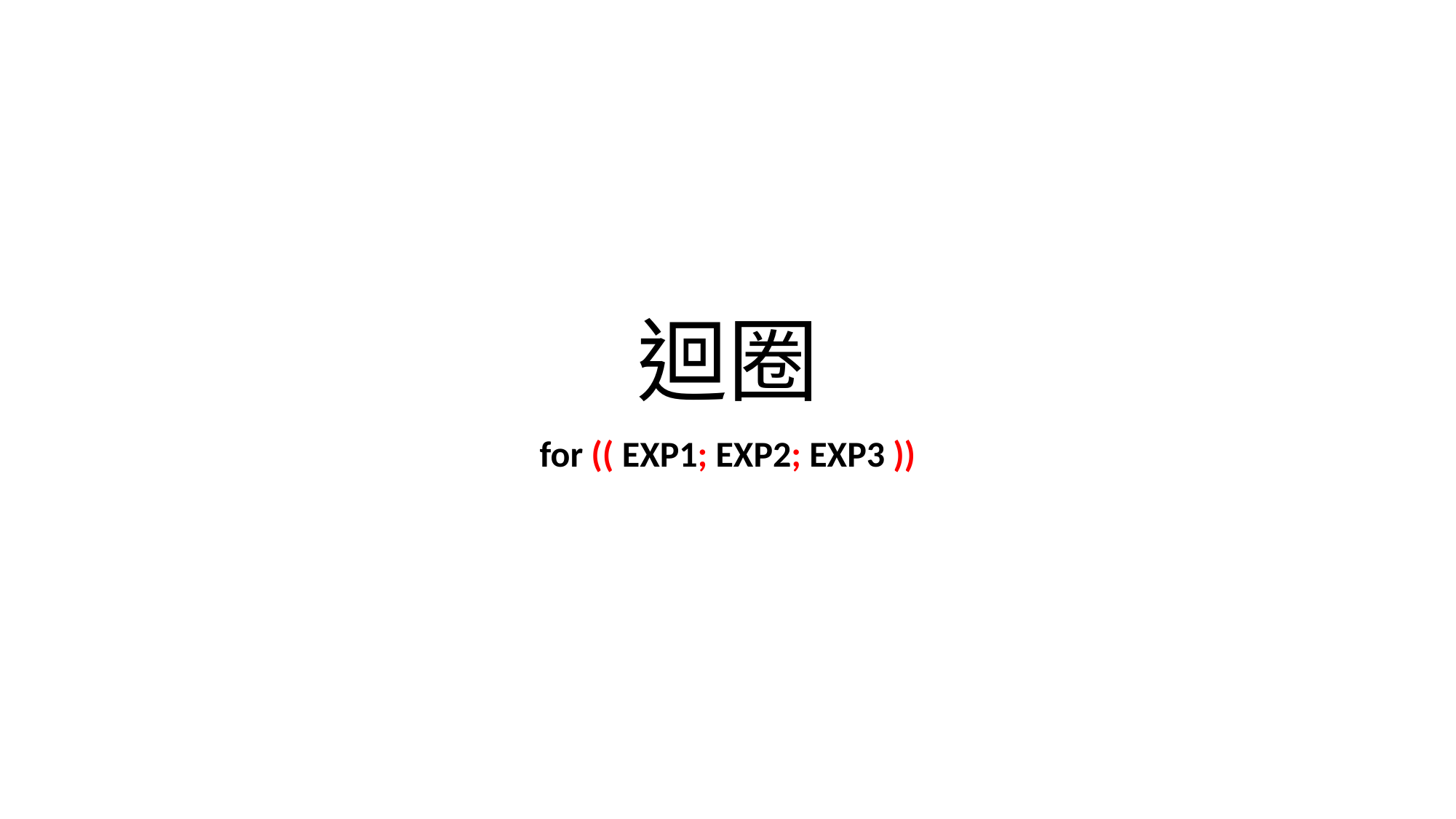

# 迴圈
for (( EXP1; EXP2; EXP3 ))